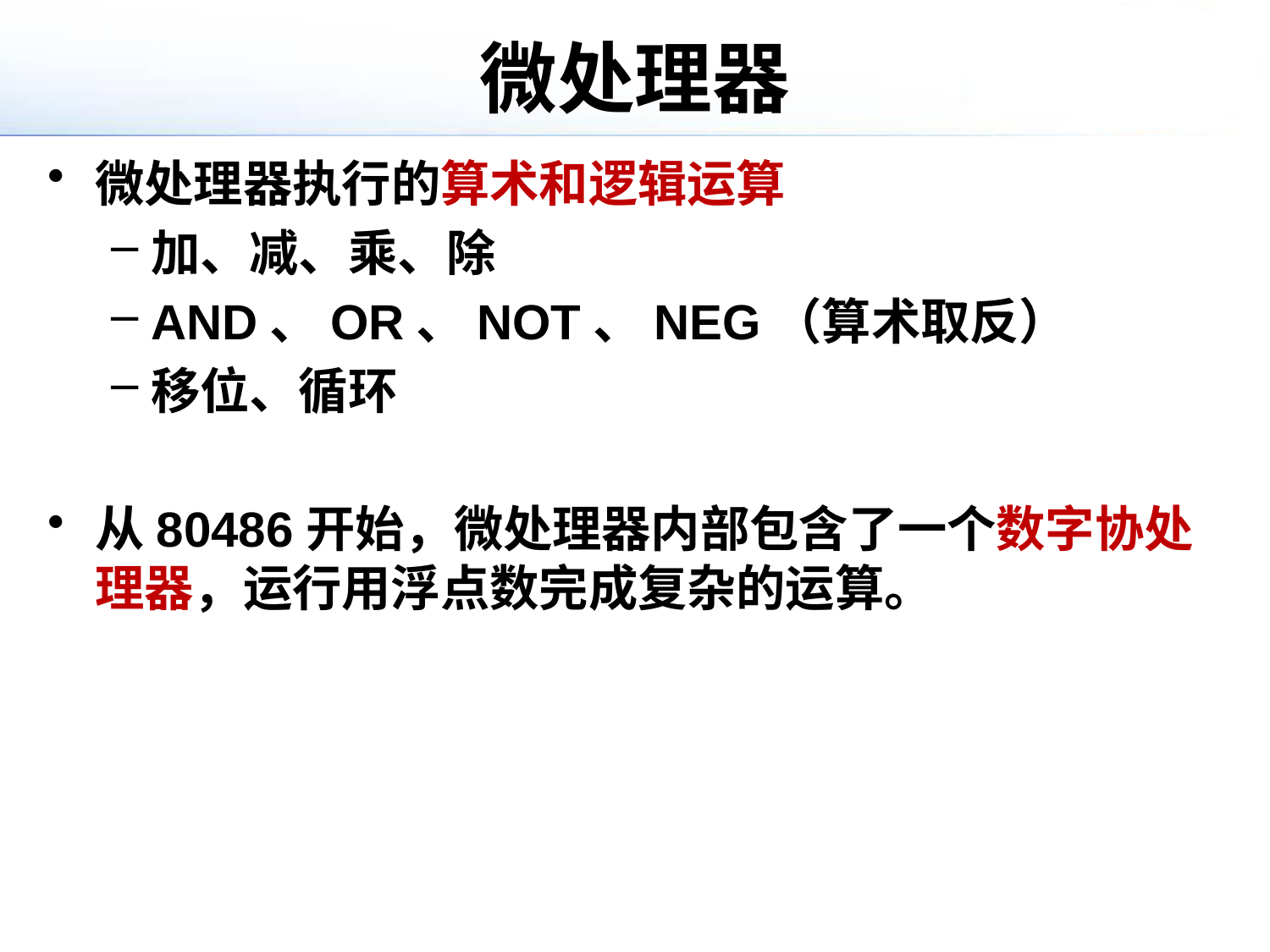

# 微处理器
微处理器执行的算术和逻辑运算
加、减、乘、除
AND、OR、NOT、NEG（算术取反）
移位、循环

从80486开始，微处理器内部包含了一个数字协处理器，运行用浮点数完成复杂的运算。